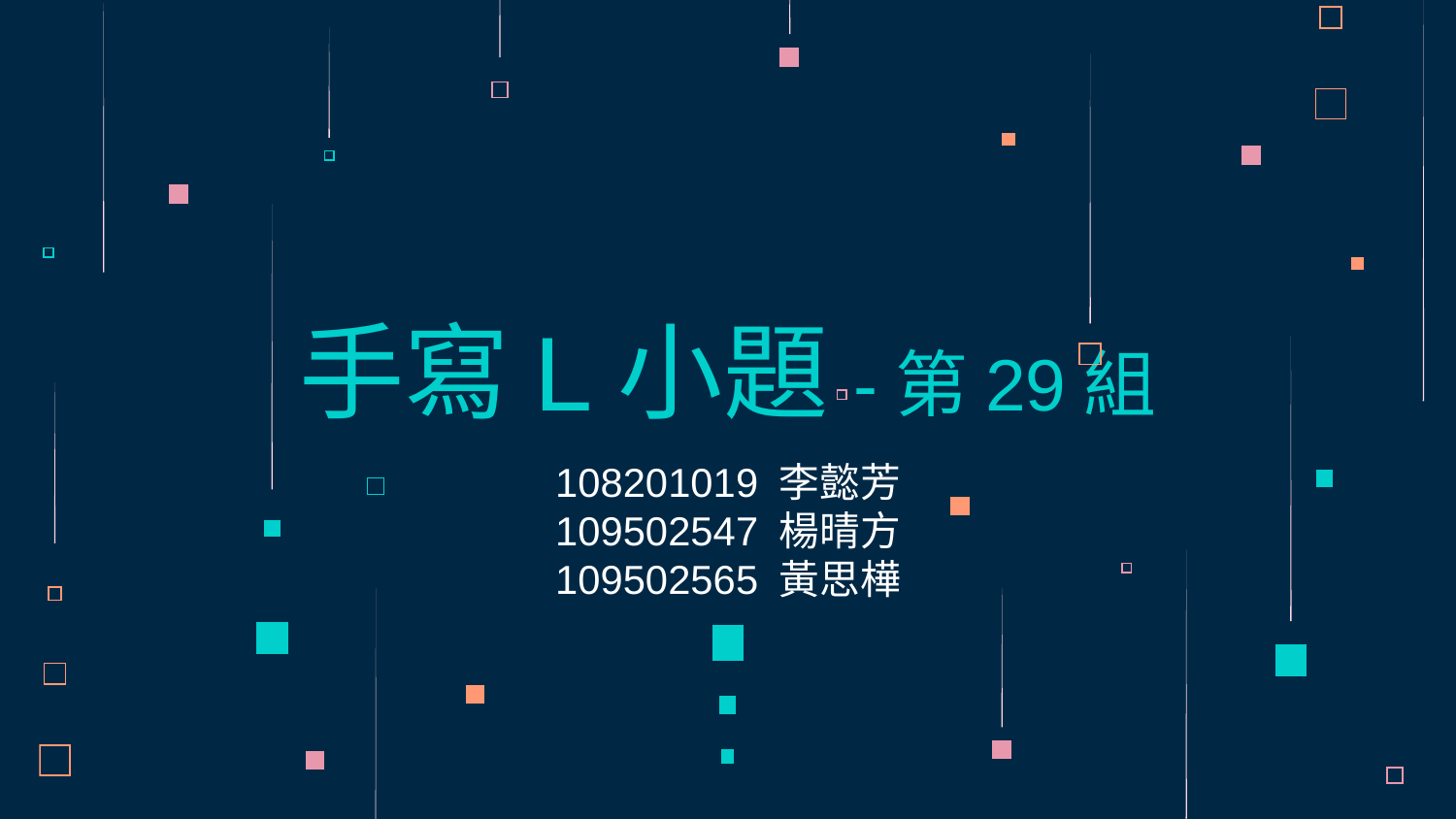

# 手寫L小題-第29組

108201019 李懿芳
109502547 楊晴方
109502565 黃思樺